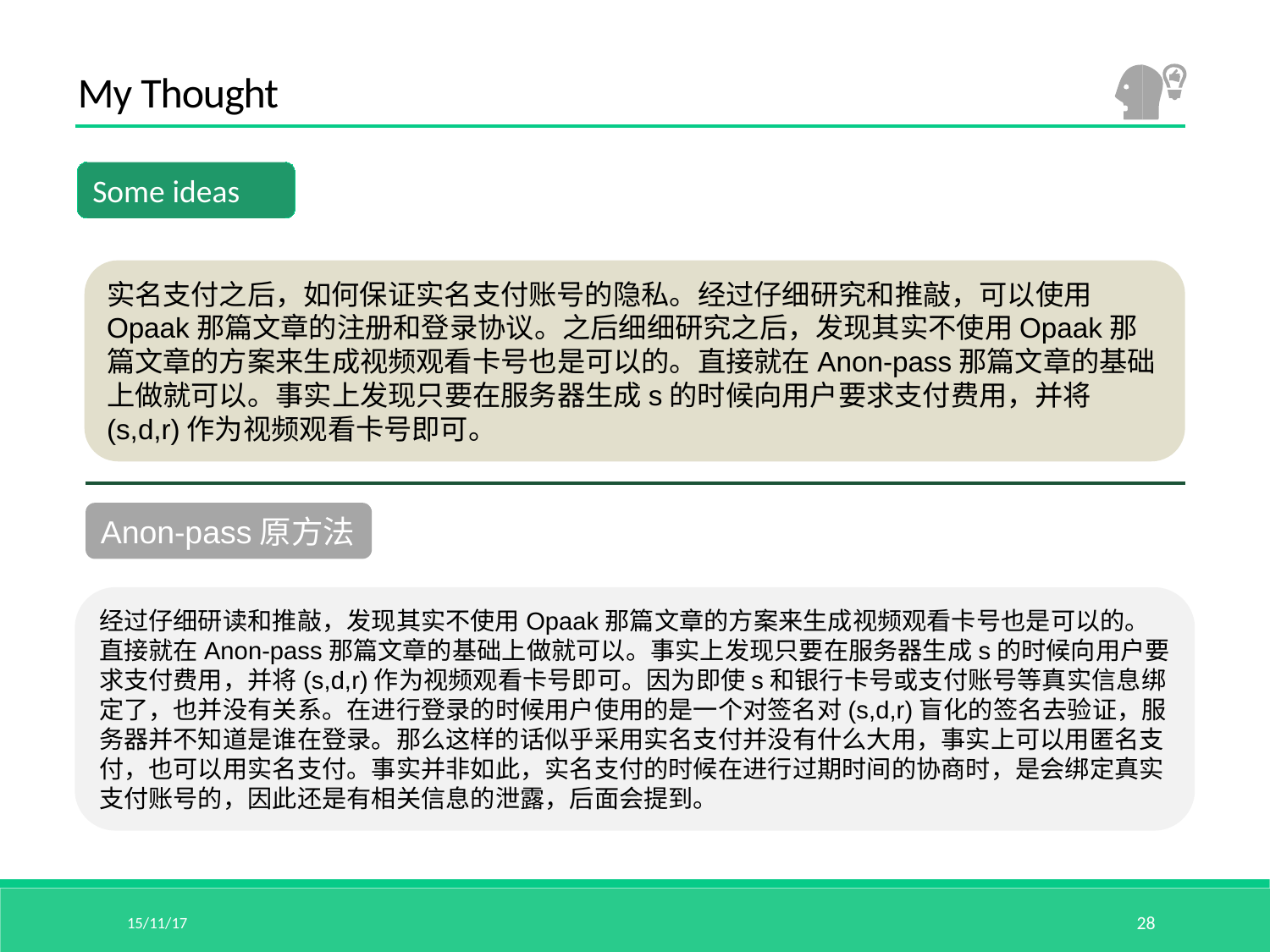

My Thought

Some ideas
实名支付之后，如何保证实名支付账号的隐私。经过仔细研究和推敲，可以使用Opaak那篇文章的注册和登录协议。之后细细研究之后，发现其实不使用Opaak那篇文章的方案来生成视频观看卡号也是可以的。直接就在Anon-pass那篇文章的基础上做就可以。事实上发现只要在服务器生成s的时候向用户要求支付费用，并将(s,d,r)作为视频观看卡号即可。
Anon-pass原方法
经过仔细研读和推敲，发现其实不使用Opaak那篇文章的方案来生成视频观看卡号也是可以的。直接就在Anon-pass那篇文章的基础上做就可以。事实上发现只要在服务器生成s的时候向用户要求支付费用，并将(s,d,r)作为视频观看卡号即可。因为即使s和银行卡号或支付账号等真实信息绑定了，也并没有关系。在进行登录的时候用户使用的是一个对签名对(s,d,r)盲化的签名去验证，服务器并不知道是谁在登录。那么这样的话似乎采用实名支付并没有什么大用，事实上可以用匿名支付，也可以用实名支付。事实并非如此，实名支付的时候在进行过期时间的协商时，是会绑定真实支付账号的，因此还是有相关信息的泄露，后面会提到。
15/11/17
28